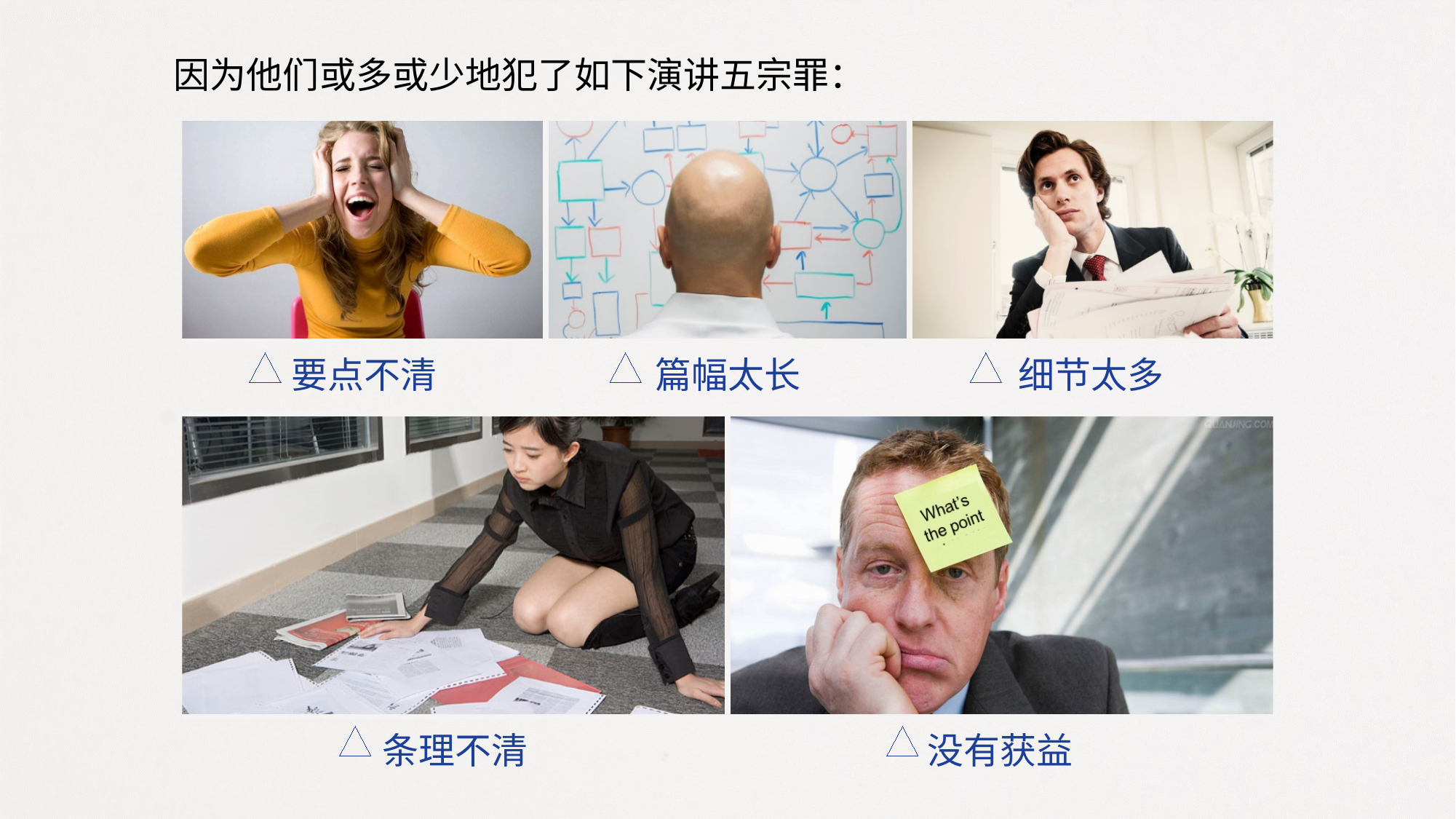

因为他们或多或少地犯了如下演讲五宗罪：
|  |  |  |  |
| --- | --- | --- | --- |
| 要点不清 | 篇幅太长 |  | 细节太多 |
|  |  |  |  |
| 条理不清 |  | 没有获益 |  |